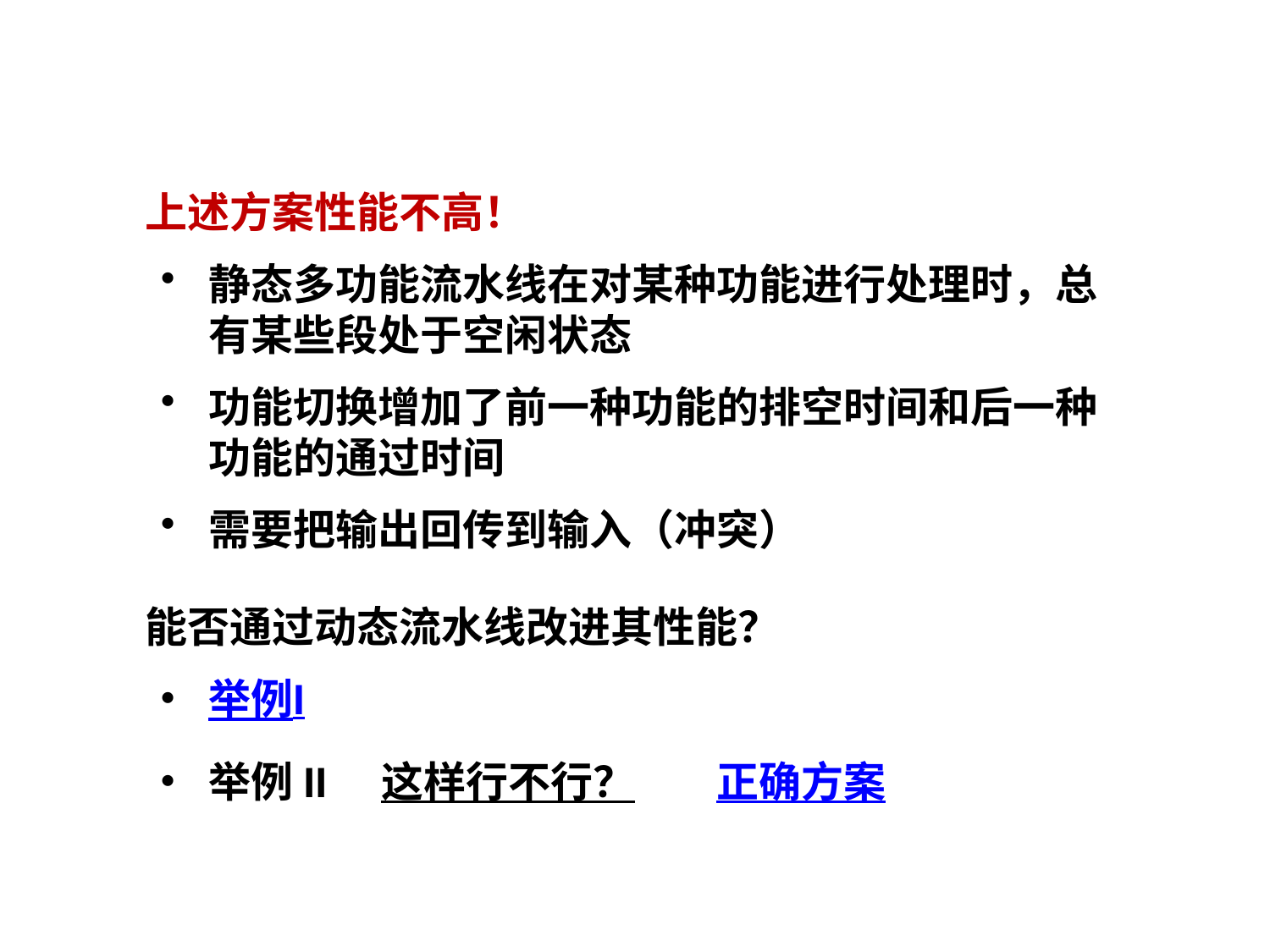

上述方案性能不高！
静态多功能流水线在对某种功能进行处理时，总有某些段处于空闲状态
功能切换增加了前一种功能的排空时间和后一种功能的通过时间
需要把输出回传到输入（冲突）
	能否通过动态流水线改进其性能？
举例I
举例II	   这样行不行？ 	正确方案